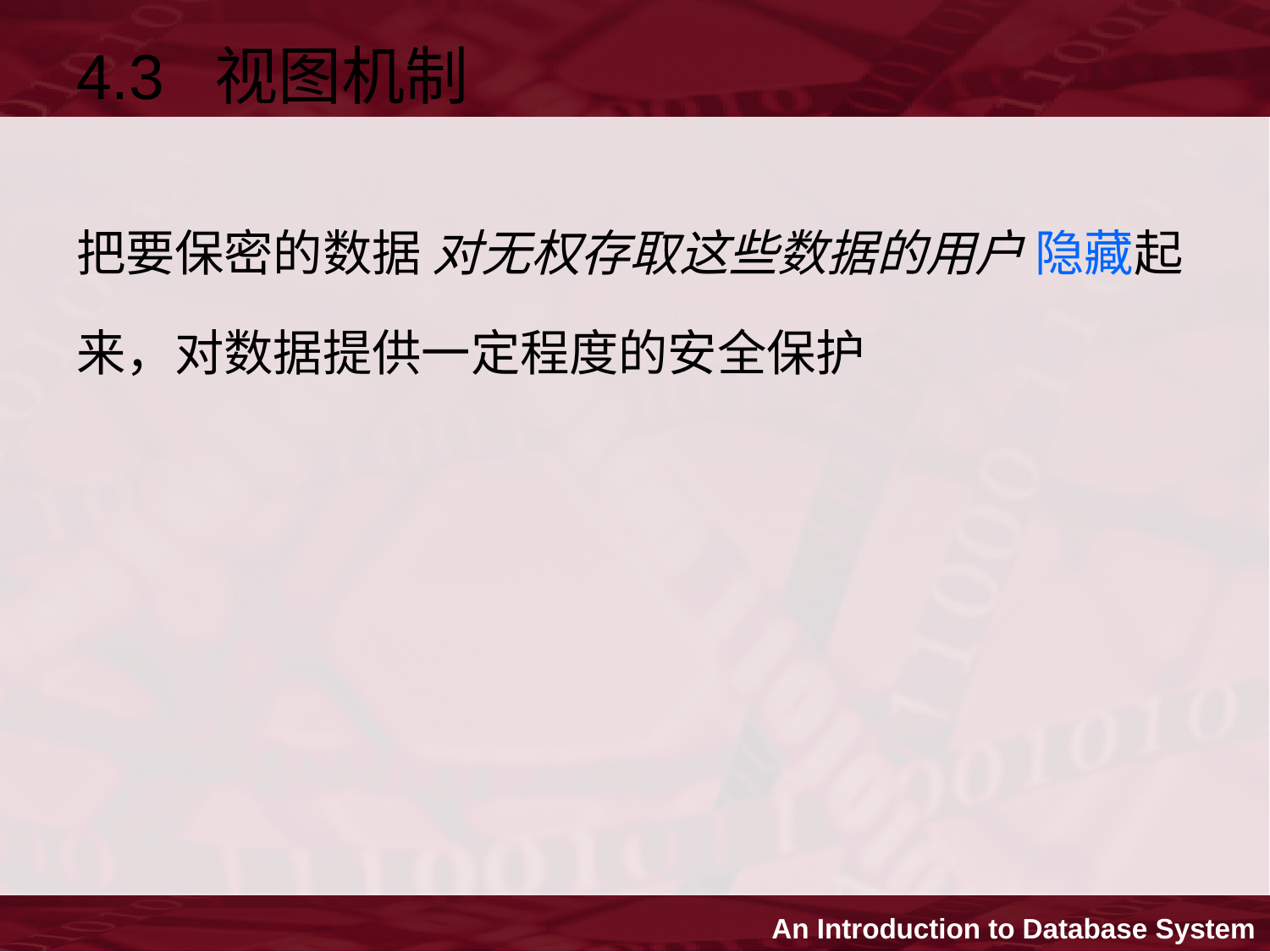

4.3  视图机制
把要保密的数据 对无权存取这些数据的用户 隐藏起来，对数据提供一定程度的安全保护